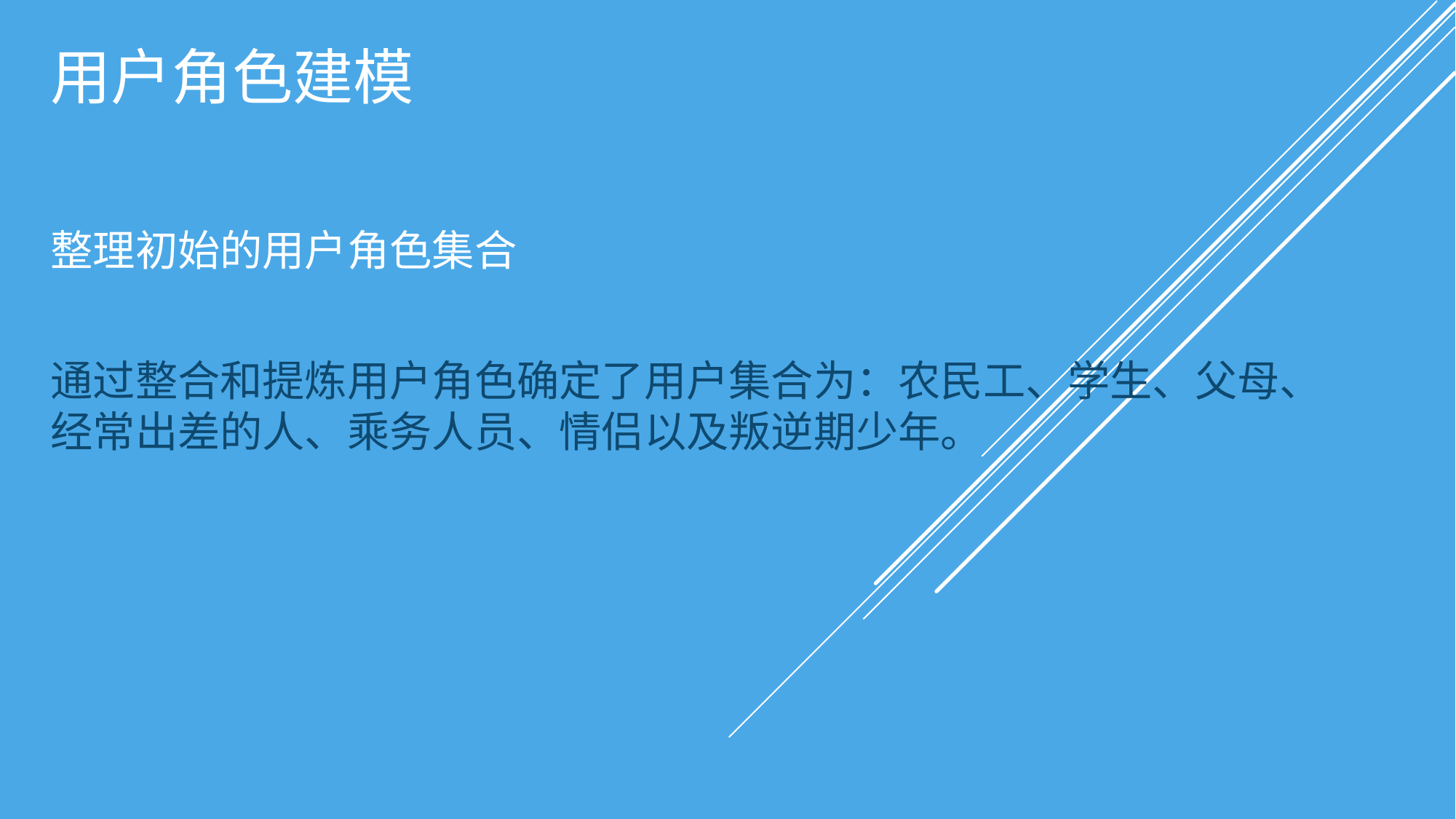

用户角色建模

整理初始的用户角色集合

# 通过整合和提炼用户角色确定了用户集合为：农民工、学生、父母、经常出差的人、乘务人员、情侣以及叛逆期少年。